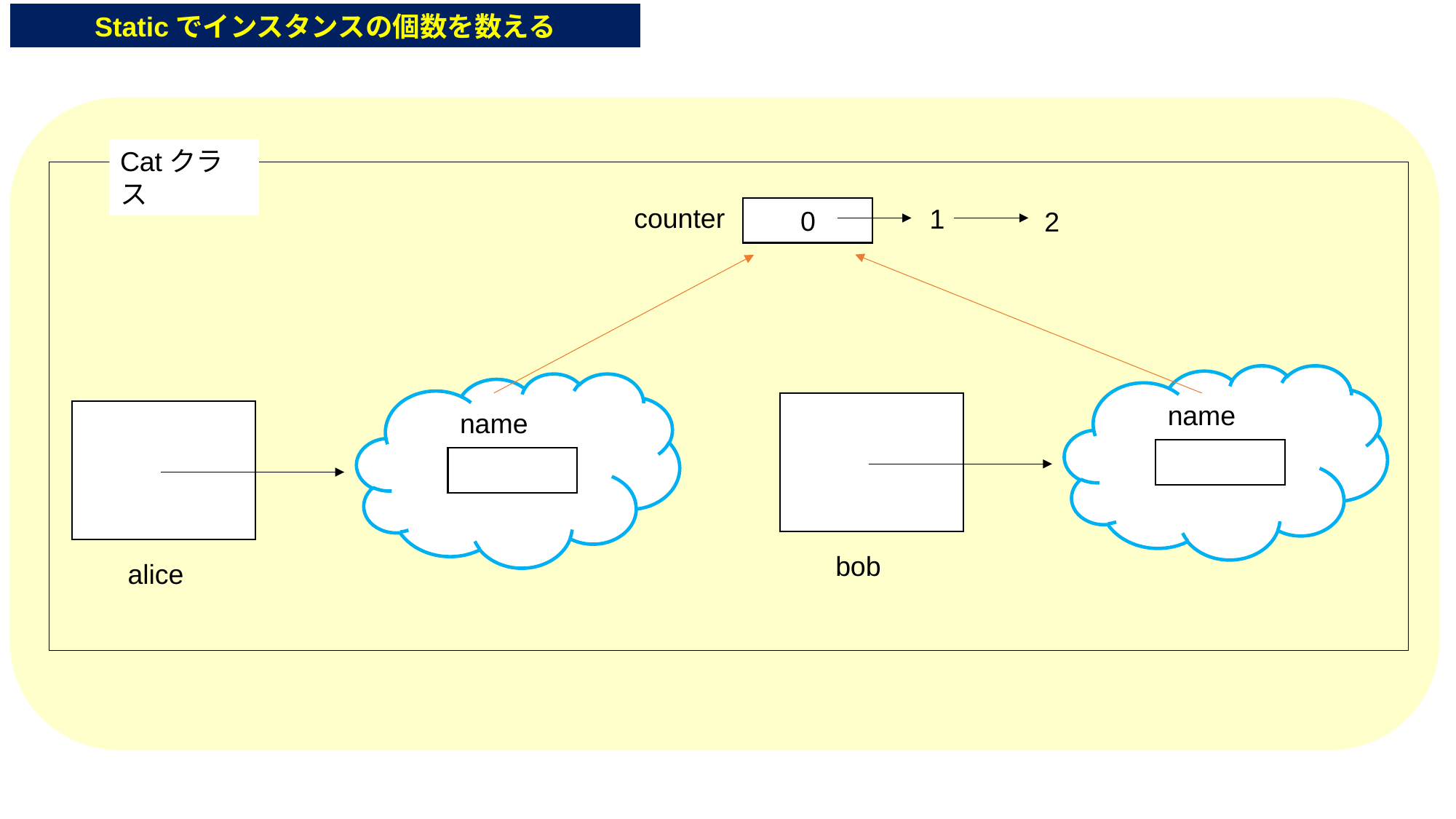

Staticでインスタンスの個数を数える

Catクラス

counter
1
0
2
public class Main {

public static void main(String[] args) {

　Cat alice = new Cat();
　System.out.println(alice.name);
　System.out.println(alice.age);
　System.out.println(alice.height);

　}

}

name

name

bob
alice